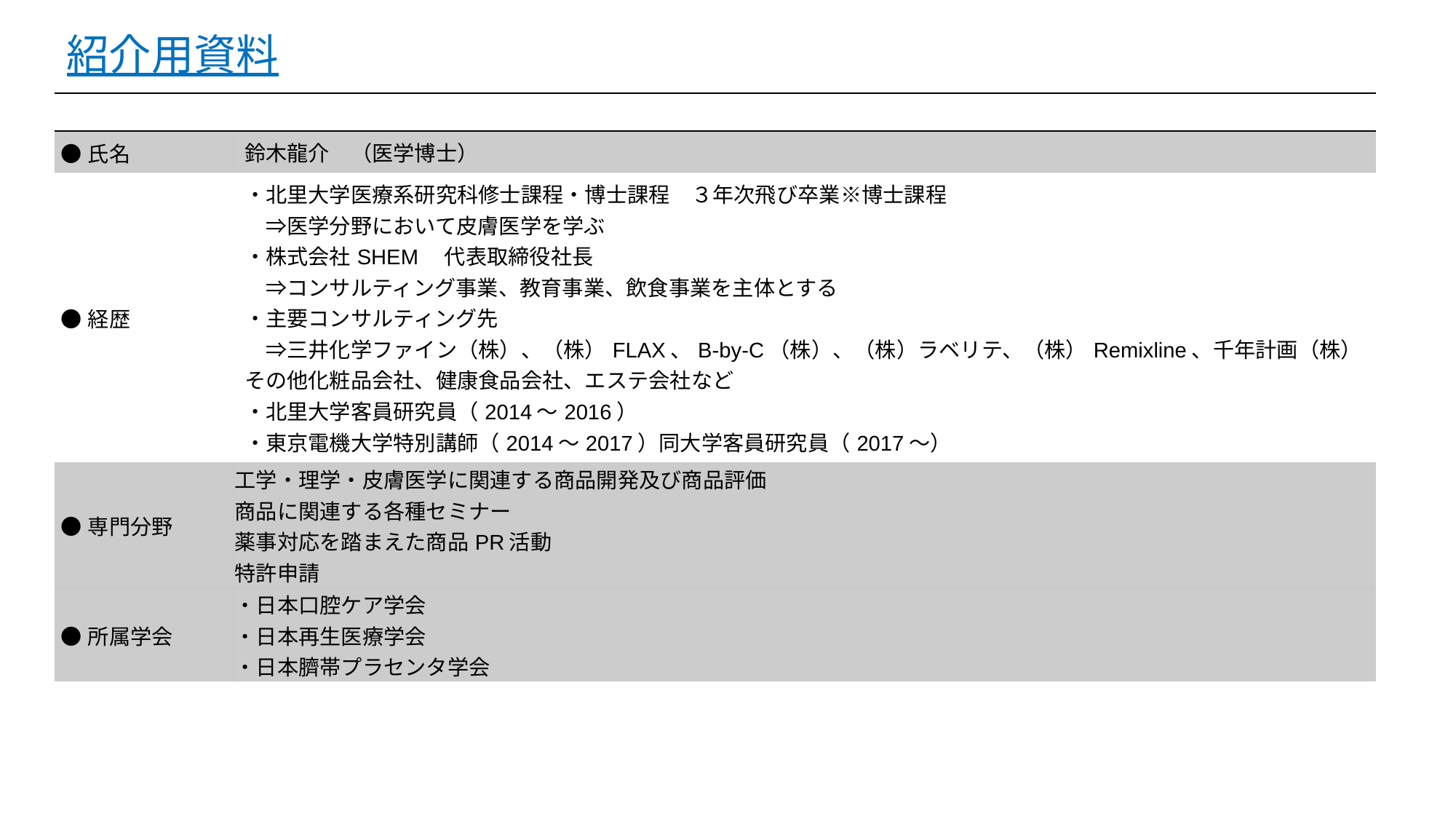

紹介用資料
|  |  |
| --- | --- |
| ●氏名 | 鈴木龍介　（医学博士） |
| ●経歴 | ・北里大学医療系研究科修士課程・博士課程　３年次飛び卒業※博士課程　 　⇒医学分野において皮膚医学を学ぶ ・株式会社SHEM　代表取締役社長 　⇒コンサルティング事業、教育事業、飲食事業を主体とする ・主要コンサルティング先 　⇒三井化学ファイン（株）、（株）FLAX、B-by-C（株）、（株）ラベリテ、（株）Remixline、千年計画（株）その他化粧品会社、健康食品会社、エステ会社など ・北里大学客員研究員（2014～2016） ・東京電機大学特別講師（2014～2017）同大学客員研究員（2017～） |
| ●専門分野 | 工学・理学・皮膚医学に関連する商品開発及び商品評価 商品に関連する各種セミナー 薬事対応を踏まえた商品PR活動 特許申請 |
| ●所属学会 | ・日本口腔ケア学会 ・日本再生医療学会 ・日本臍帯プラセンタ学会 |